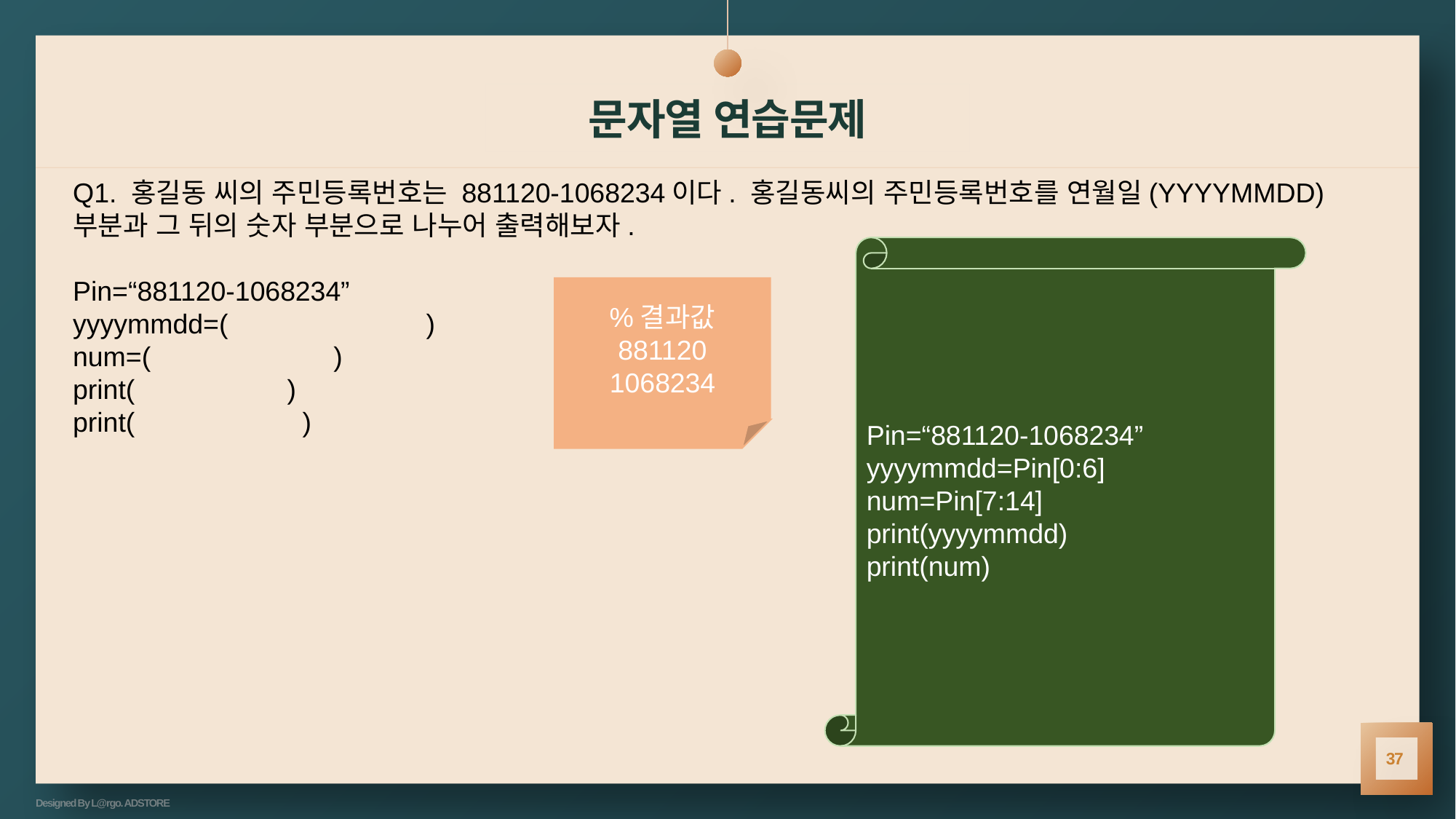

# 문자열 연습문제
Q1. 홍길동 씨의 주민등록번호는 881120-1068234이다. 홍길동씨의 주민등록번호를 연월일(YYYYMMDD)부분과 그 뒤의 숫자 부분으로 나누어 출력해보자.

Pin=“881120-1068234”
yyyymmdd=(                          )
num=(                        )
print(                    )
print(                      )

Pin=“881120-1068234”
yyyymmdd=Pin[0:6]
num=Pin[7:14]
print(yyyymmdd)
print(num)
%결과값
881120
1068234
37
Designed By L@rgo. ADSTORE